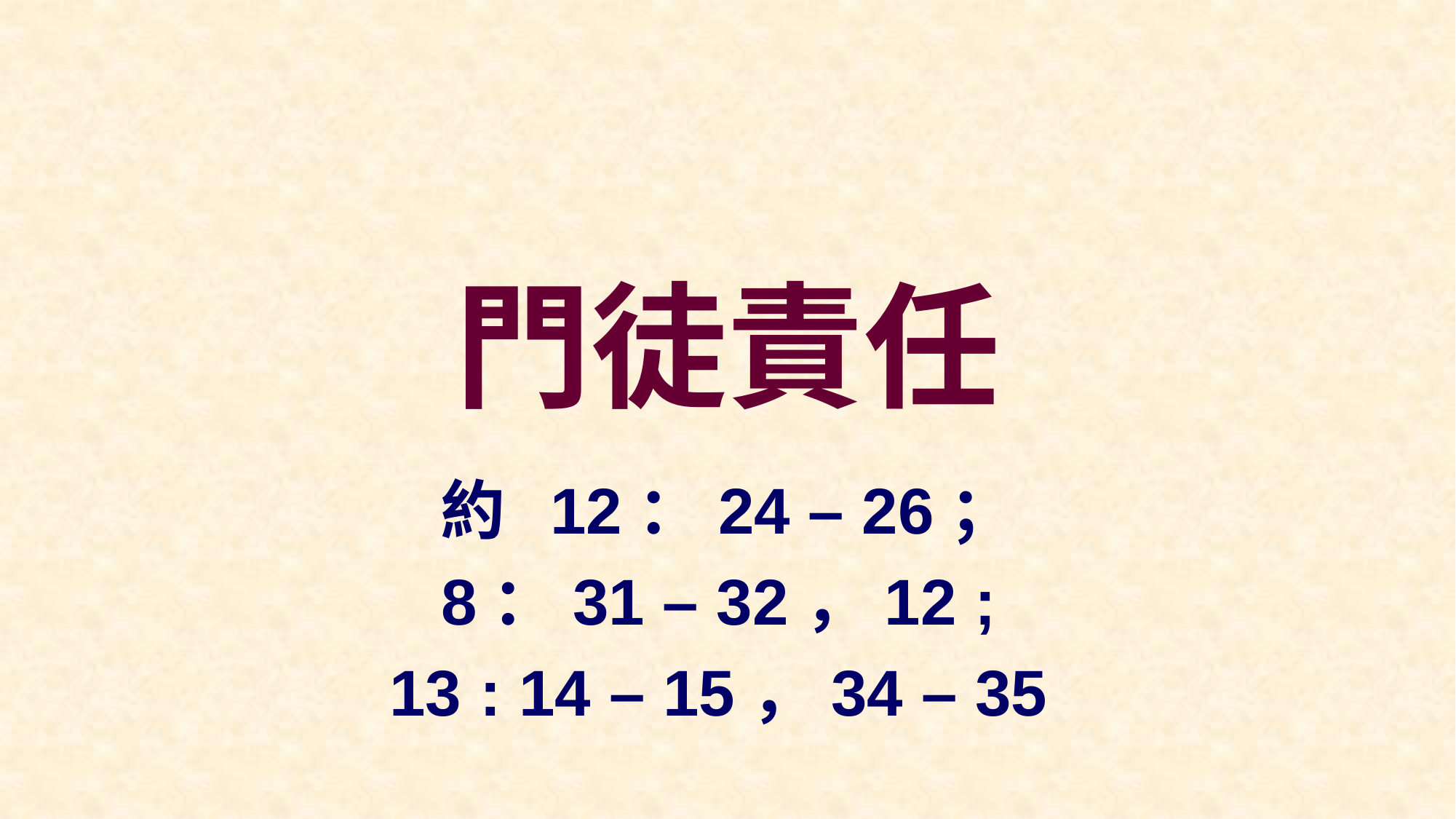

# 門徒責任
約  12：24 – 26；
8：31 – 32，12 ;
13 : 14 – 15，34 – 35